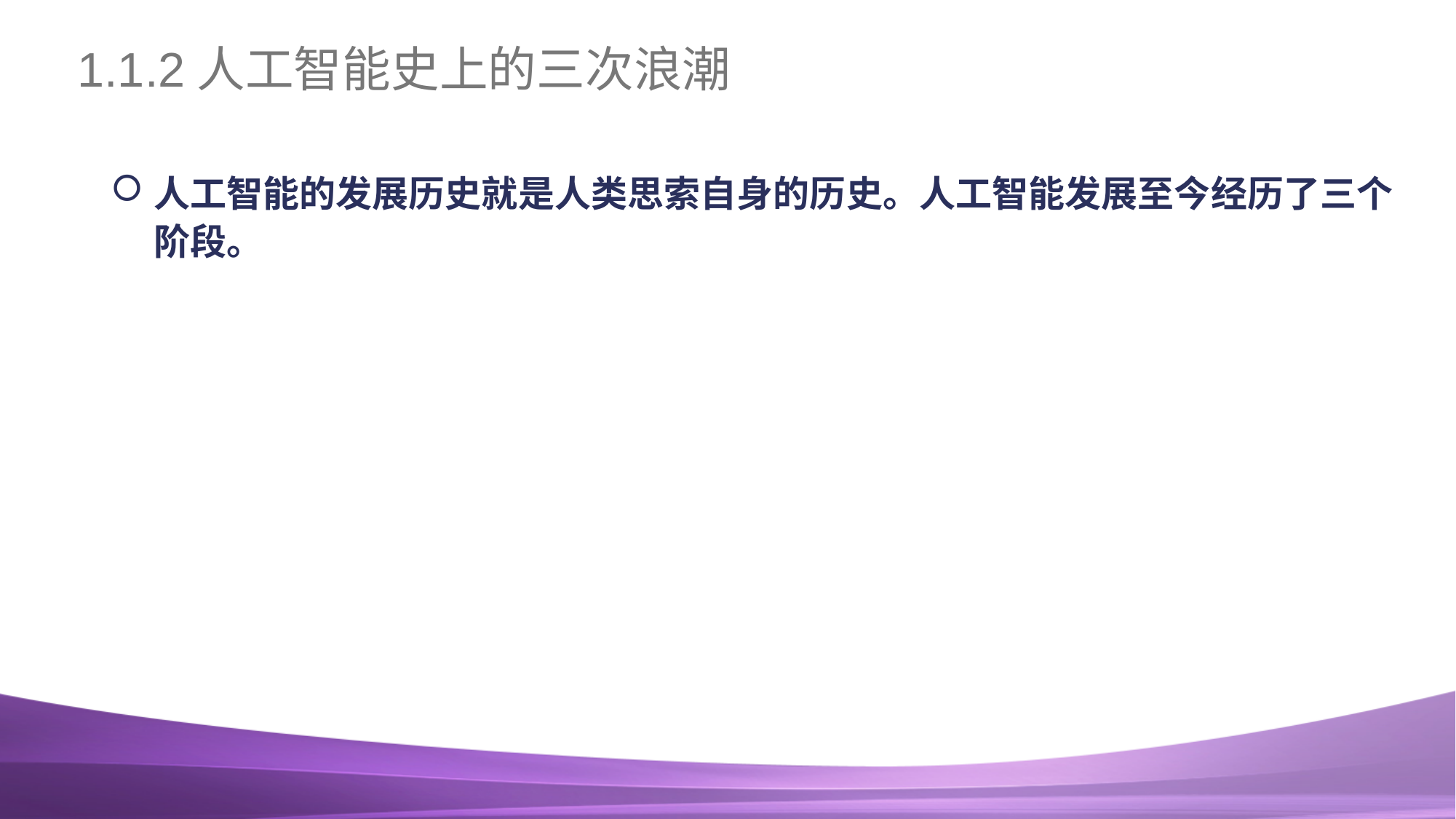

# 1.1.2人工智能史上的三次浪潮
人工智能的发展历史就是人类思索自身的历史。人工智能发展至今经历了三个阶段。